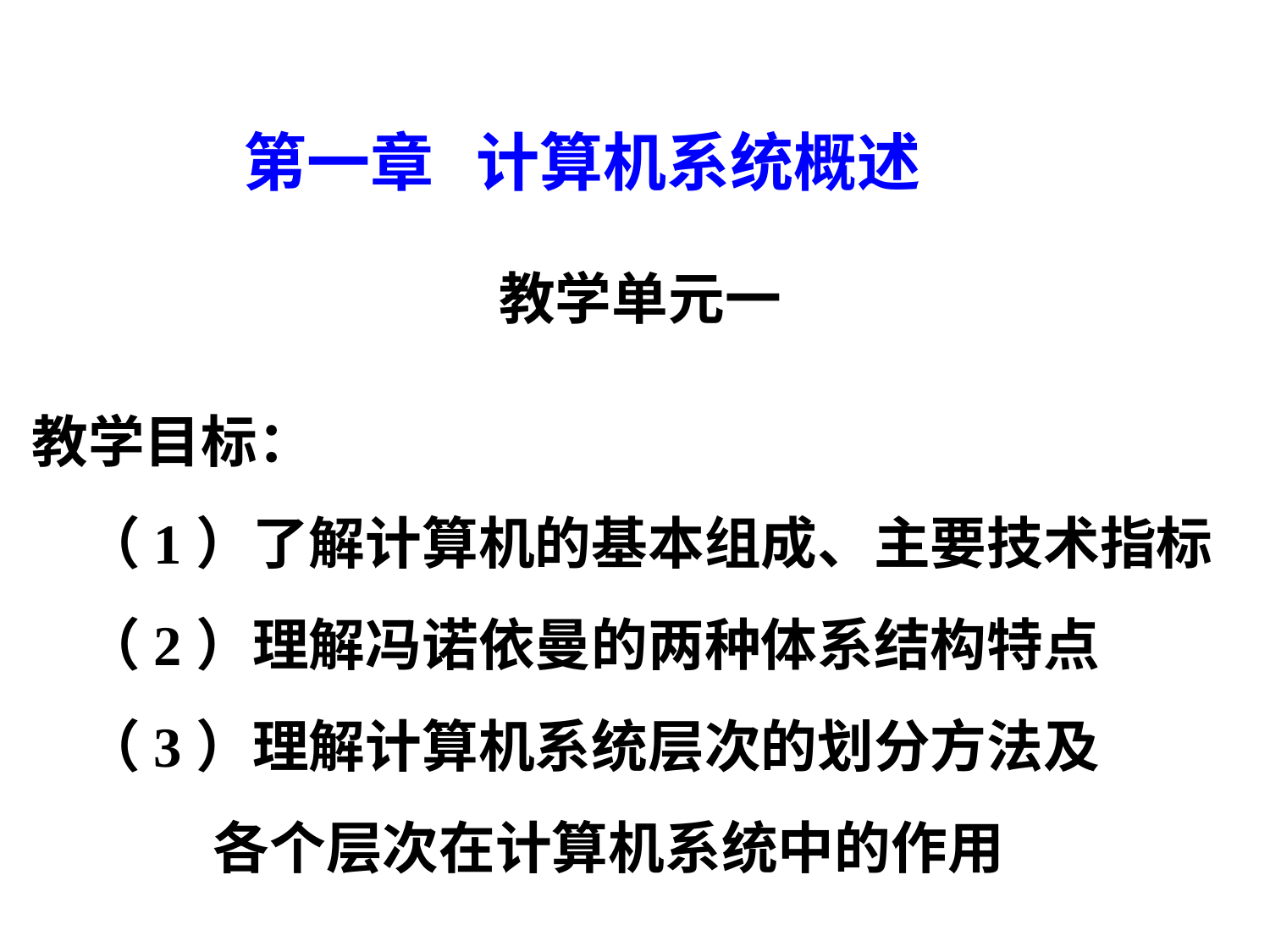

第一章   计算机系统概述
教学单元一
教学目标：
   （1）了解计算机的基本组成、主要技术指标
   （2）理解冯诺依曼的两种体系结构特点
   （3）理解计算机系统层次的划分方法及
             各个层次在计算机系统中的作用